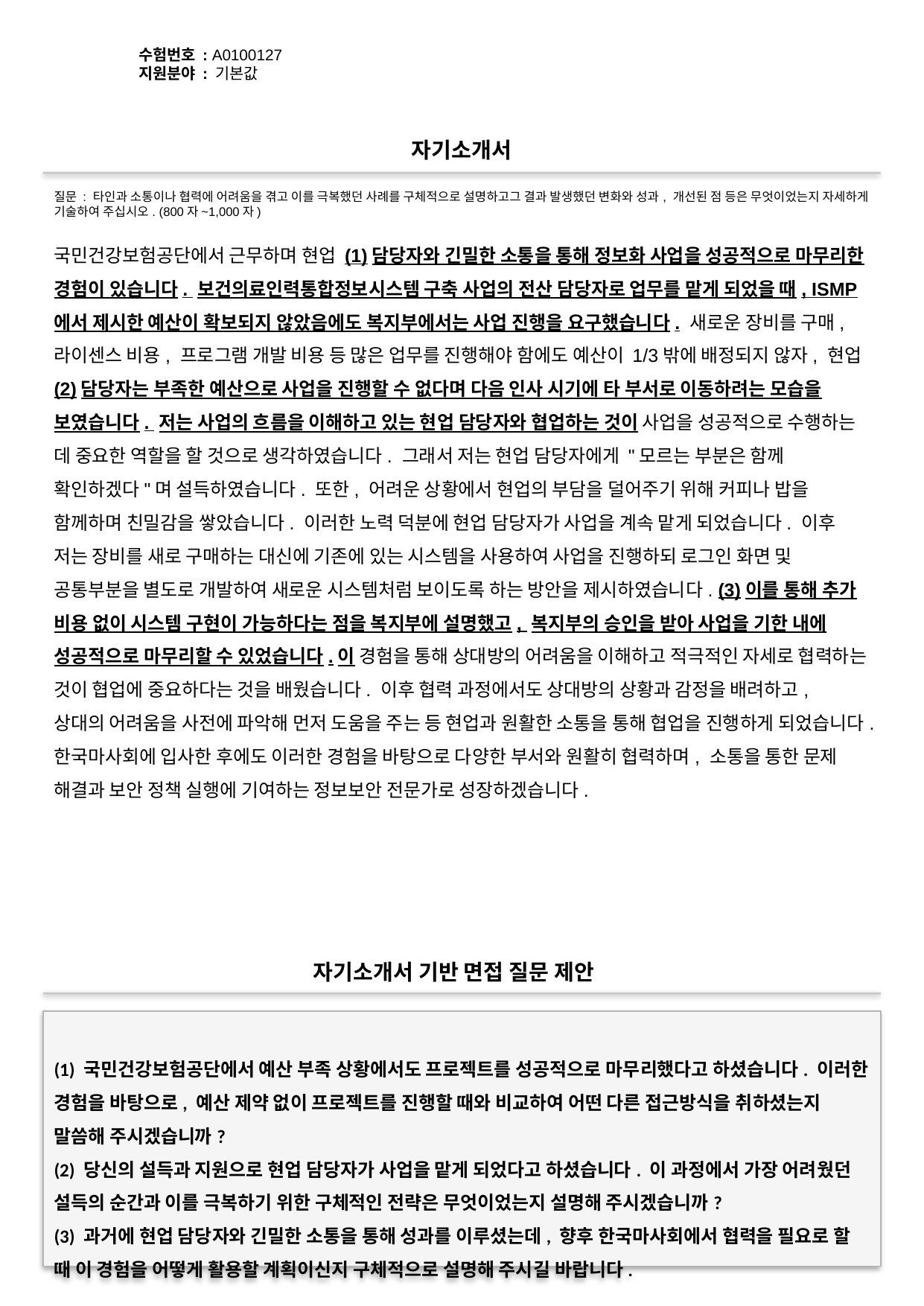

수험번호 : A0100127
지원분야 : 기본값
#

자기소개서

질문 : 타인과 소통이나 협력에 어려움을 겪고 이를 극복했던 사례를 구체적으로 설명하고그 결과 발생했던 변화와 성과, 개선된 점 등은 무엇이었는지 자세하게 기술하여 주십시오. (800자~1,000자)

국민건강보험공단에서 근무하며 현업 (1)담당자와 긴밀한 소통을 통해 정보화 사업을 성공적으로 마무리한 경험이 있습니다. 보건의료인력통합정보시스템 구축 사업의 전산 담당자로 업무를 맡게 되었을 때, ISMP에서 제시한 예산이 확보되지 않았음에도 복지부에서는 사업 진행을 요구했습니다. 새로운 장비를 구매, 라이센스 비용, 프로그램 개발 비용 등 많은 업무를 진행해야 함에도 예산이 1/3밖에 배정되지 않자, 현업 (2)담당자는 부족한 예산으로 사업을 진행할 수 없다며 다음 인사 시기에 타 부서로 이동하려는 모습을 보였습니다. 저는 사업의 흐름을 이해하고 있는 현업 담당자와 협업하는 것이 사업을 성공적으로 수행하는 데 중요한 역할을 할 것으로 생각하였습니다. 그래서 저는 현업 담당자에게 "모르는 부분은 함께 확인하겠다"며 설득하였습니다. 또한, 어려운 상황에서 현업의 부담을 덜어주기 위해 커피나 밥을 함께하며 친밀감을 쌓았습니다. 이러한 노력 덕분에 현업 담당자가 사업을 계속 맡게 되었습니다. 이후 저는 장비를 새로 구매하는 대신에 기존에 있는 시스템을 사용하여 사업을 진행하되 로그인 화면 및 공통부분을 별도로 개발하여 새로운 시스템처럼 보이도록 하는 방안을 제시하였습니다. (3)이를 통해 추가 비용 없이 시스템 구현이 가능하다는 점을 복지부에 설명했고, 복지부의 승인을 받아 사업을 기한 내에 성공적으로 마무리할 수 있었습니다.이 경험을 통해 상대방의 어려움을 이해하고 적극적인 자세로 협력하는 것이 협업에 중요하다는 것을 배웠습니다. 이후 협력 과정에서도 상대방의 상황과 감정을 배려하고, 상대의 어려움을 사전에 파악해 먼저 도움을 주는 등 현업과 원활한 소통을 통해 협업을 진행하게 되었습니다.한국마사회에 입사한 후에도 이러한 경험을 바탕으로 다양한 부서와 원활히 협력하며, 소통을 통한 문제 해결과 보안 정책 실행에 기여하는 정보보안 전문가로 성장하겠습니다.

자기소개서 기반 면접 질문 제안

(1) 국민건강보험공단에서 예산 부족 상황에서도 프로젝트를 성공적으로 마무리했다고 하셨습니다. 이러한 경험을 바탕으로, 예산 제약 없이 프로젝트를 진행할 때와 비교하여 어떤 다른 접근방식을 취하셨는지 말씀해 주시겠습니까?
(2) 당신의 설득과 지원으로 현업 담당자가 사업을 맡게 되었다고 하셨습니다. 이 과정에서 가장 어려웠던 설득의 순간과 이를 극복하기 위한 구체적인 전략은 무엇이었는지 설명해 주시겠습니까?
(3) 과거에 현업 담당자와 긴밀한 소통을 통해 성과를 이루셨는데, 향후 한국마사회에서 협력을 필요로 할 때 이 경험을 어떻게 활용할 계획이신지 구체적으로 설명해 주시길 바랍니다.